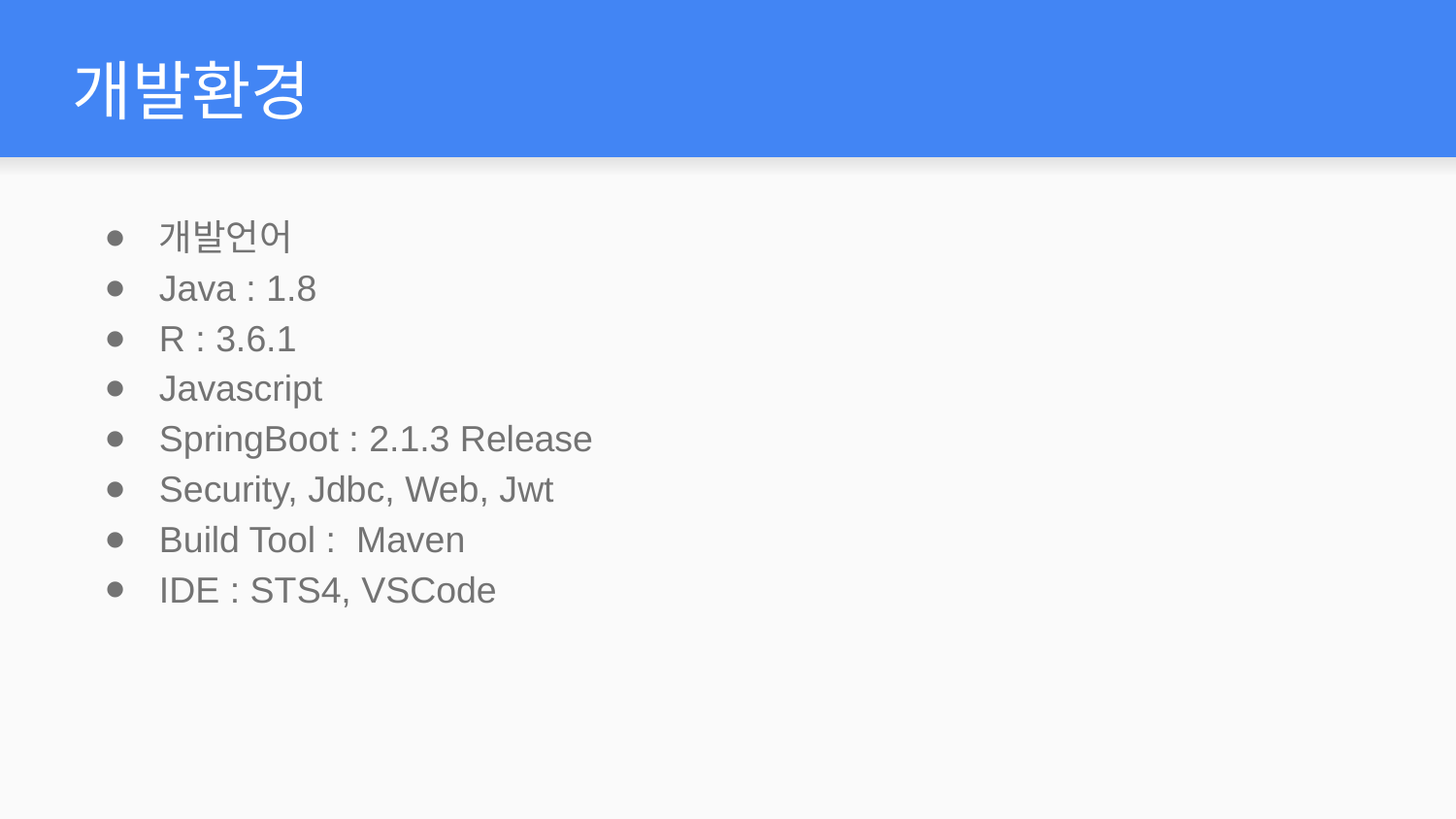

# 개발환경
개발언어
Java : 1.8
R : 3.6.1
Javascript
SpringBoot : 2.1.3 Release
Security, Jdbc, Web, Jwt
Build Tool :  Maven
IDE : STS4, VSCode